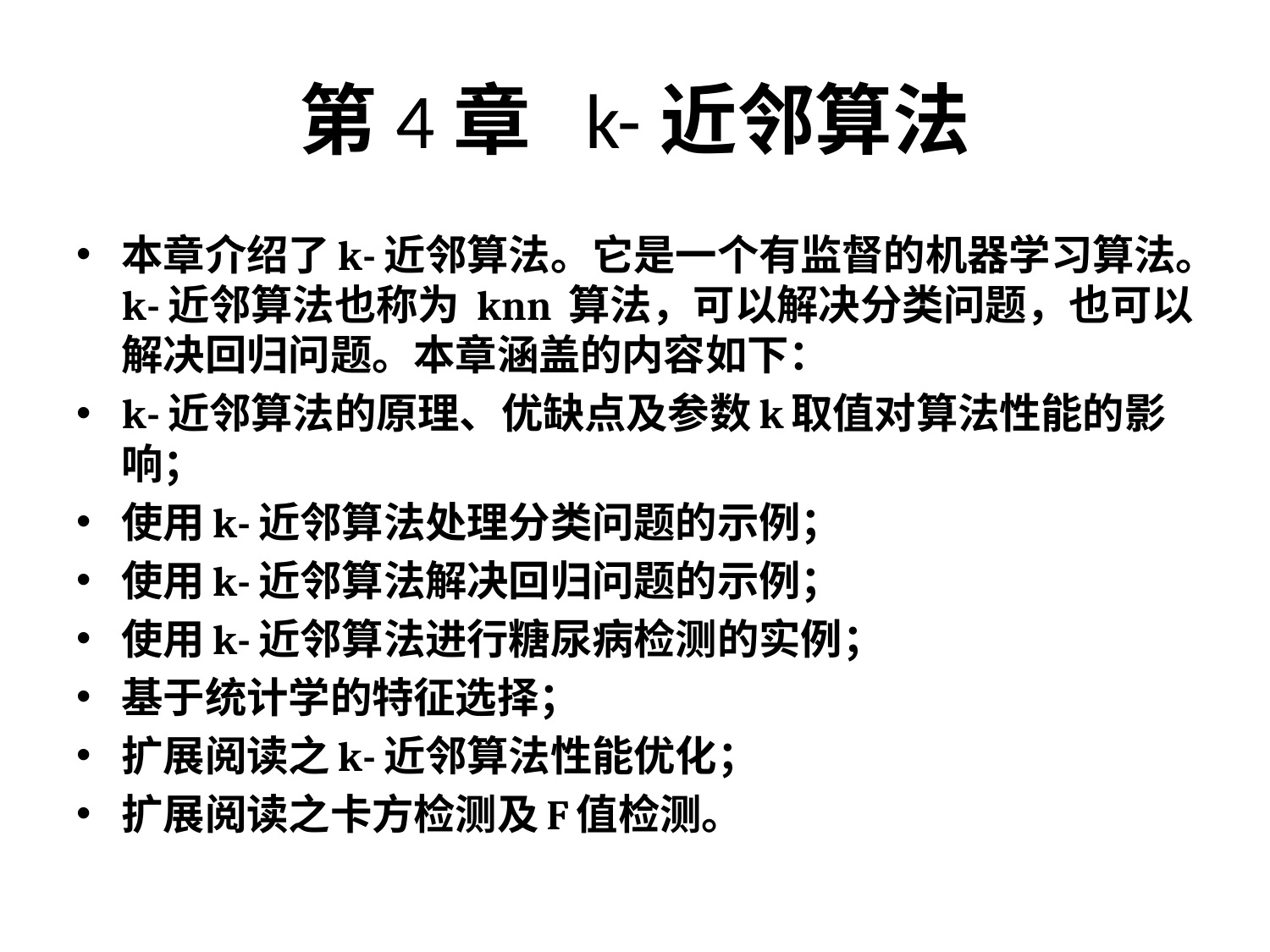

# 第4章  k-近邻算法
本章介绍了k-近邻算法。它是一个有监督的机器学习算法。k-近邻算法也称为 knn 算法，可以解决分类问题，也可以解决回归问题。本章涵盖的内容如下：
k-近邻算法的原理、优缺点及参数k取值对算法性能的影响；
使用k-近邻算法处理分类问题的示例；
使用k-近邻算法解决回归问题的示例；
使用k-近邻算法进行糖尿病检测的实例；
基于统计学的特征选择；
扩展阅读之k-近邻算法性能优化；
扩展阅读之卡方检测及F值检测。